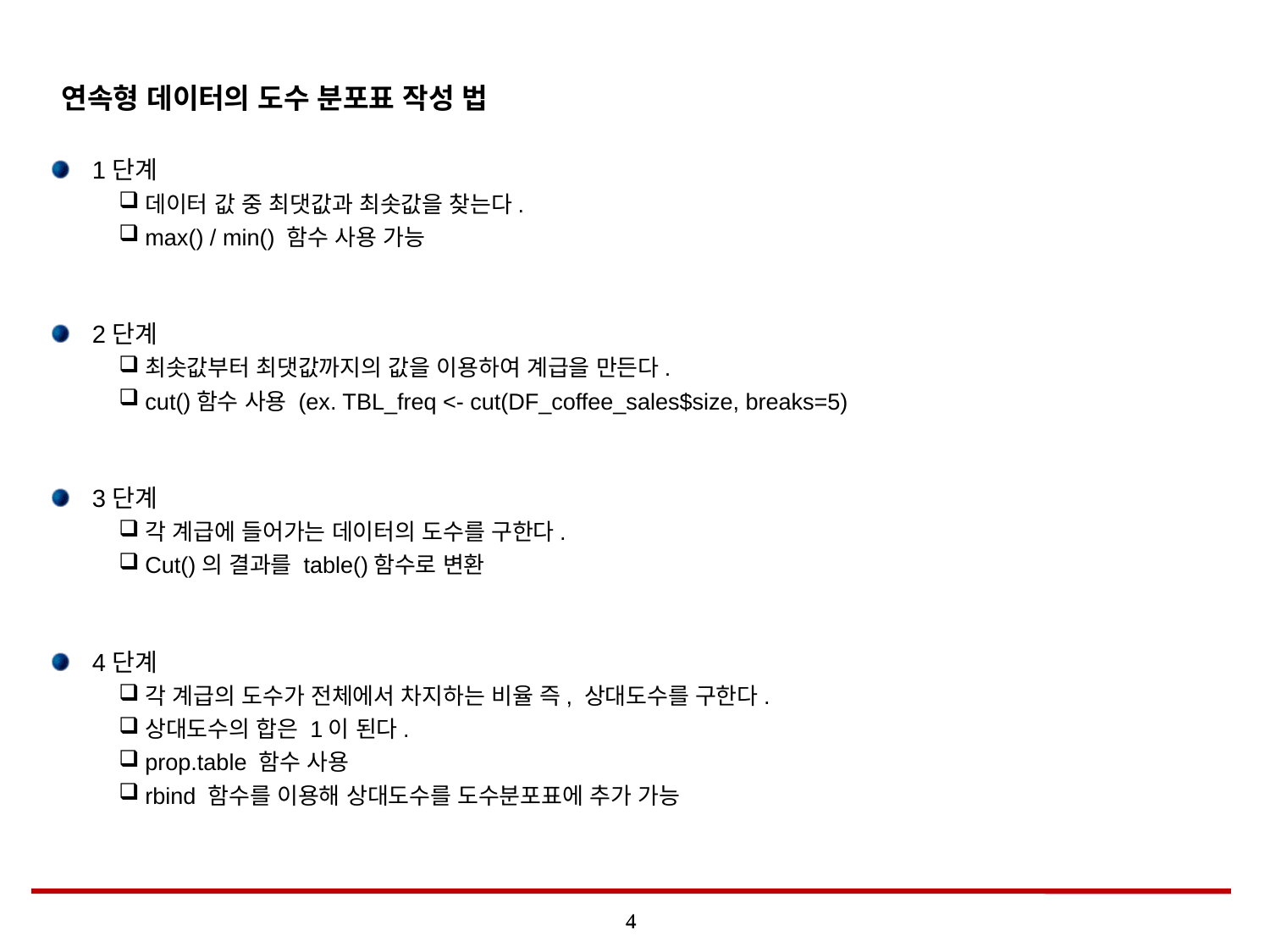

# 연속형 데이터의 도수 분포표 작성 법
1단계
데이터 값 중 최댓값과 최솟값을 찾는다.
max() / min() 함수 사용 가능

2단계
최솟값부터 최댓값까지의 값을 이용하여 계급을 만든다.
cut()함수 사용 (ex. TBL_freq <- cut(DF_coffee_sales$size, breaks=5)

3단계
각 계급에 들어가는 데이터의 도수를 구한다.
Cut()의 결과를 table()함수로 변환

4단계
각 계급의 도수가 전체에서 차지하는 비율 즉, 상대도수를 구한다.
상대도수의 합은 1이 된다.
prop.table 함수 사용
rbind 함수를 이용해 상대도수를 도수분포표에 추가 가능